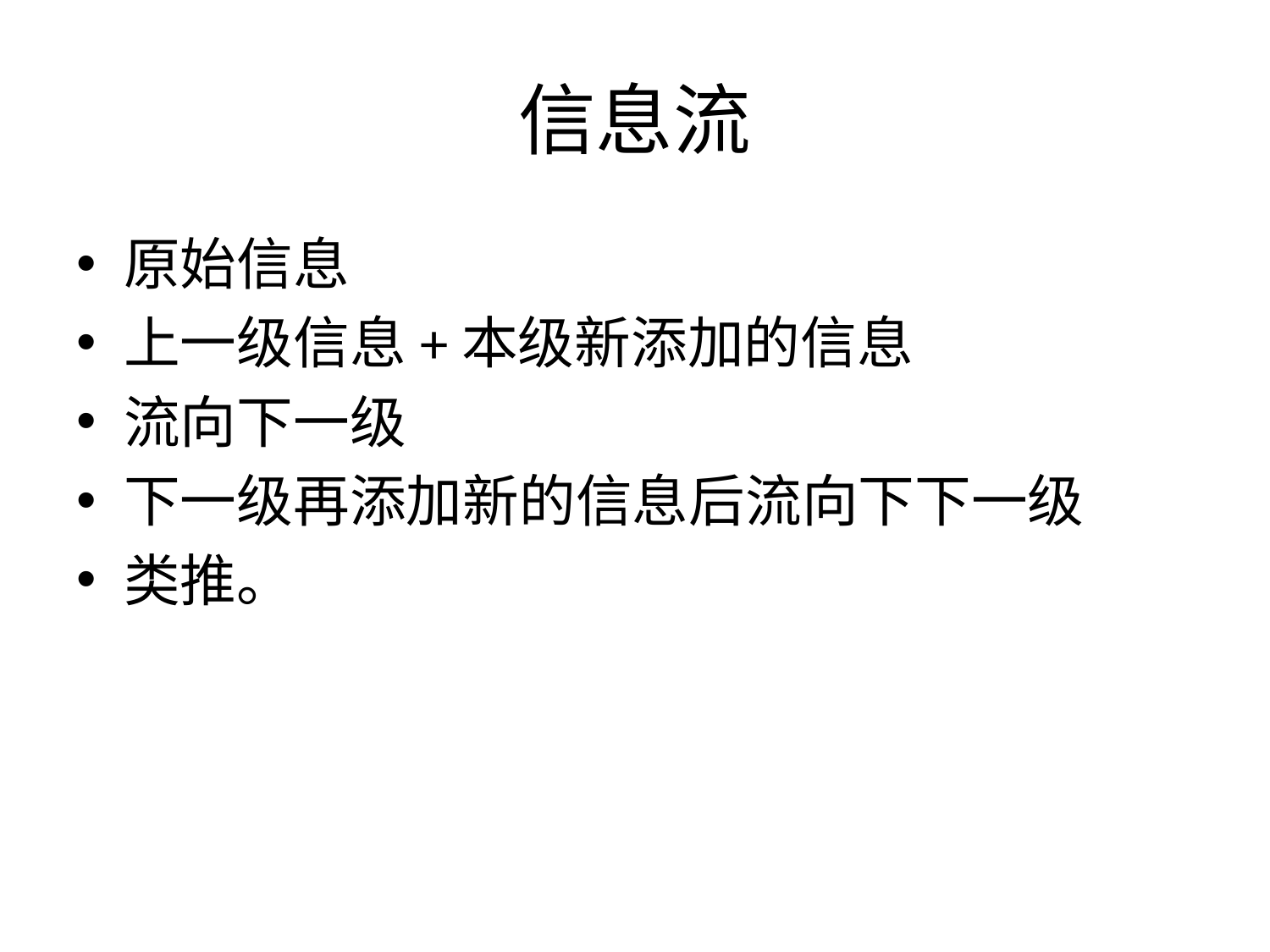

# 信息流
原始信息
上一级信息+本级新添加的信息
流向下一级
下一级再添加新的信息后流向下下一级
类推。